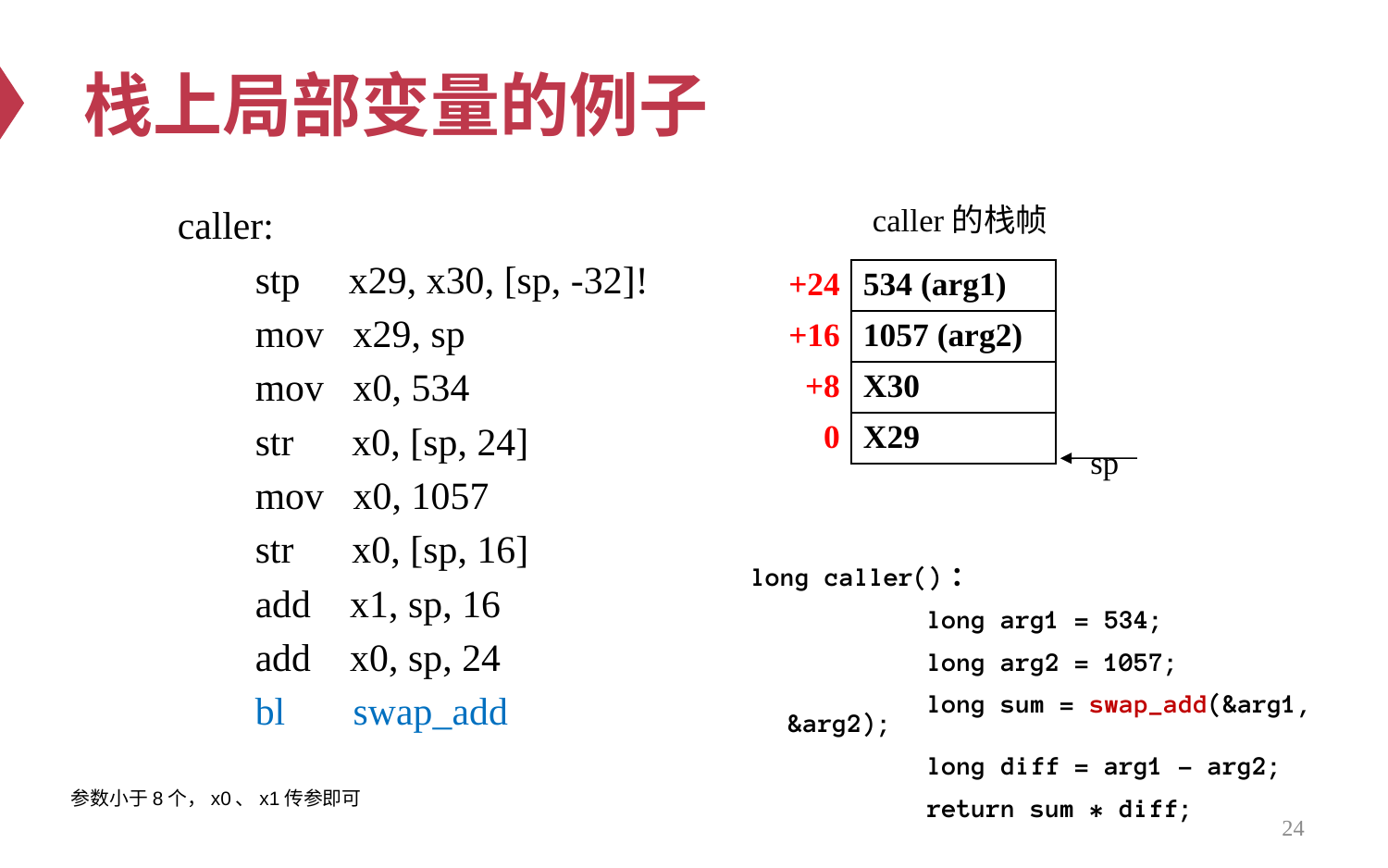

# 栈上局部变量的例子
caller的栈帧
caller:
        stp     x29, x30, [sp, -32]!
        mov   x29, sp
        mov   x0, 534
        str      x0, [sp, 24]
        mov   x0, 1057
        str      x0, [sp, 16]
        add    x1, sp, 16
        add    x0, sp, 24
        bl       swap_add

| +24 | 534 (arg1) |
| --- | --- |
| +16 | 1057 (arg2) |
| +8 | X30 |
| 0 | X29 |
sp

 long caller()：
		long arg1 = 534;
    	long arg2 = 1057;
    	long sum = swap_add(&arg1, &arg2);
    	long diff = arg1 - arg2;
    	return sum * diff;
参数小于8个，x0、x1传参即可
24